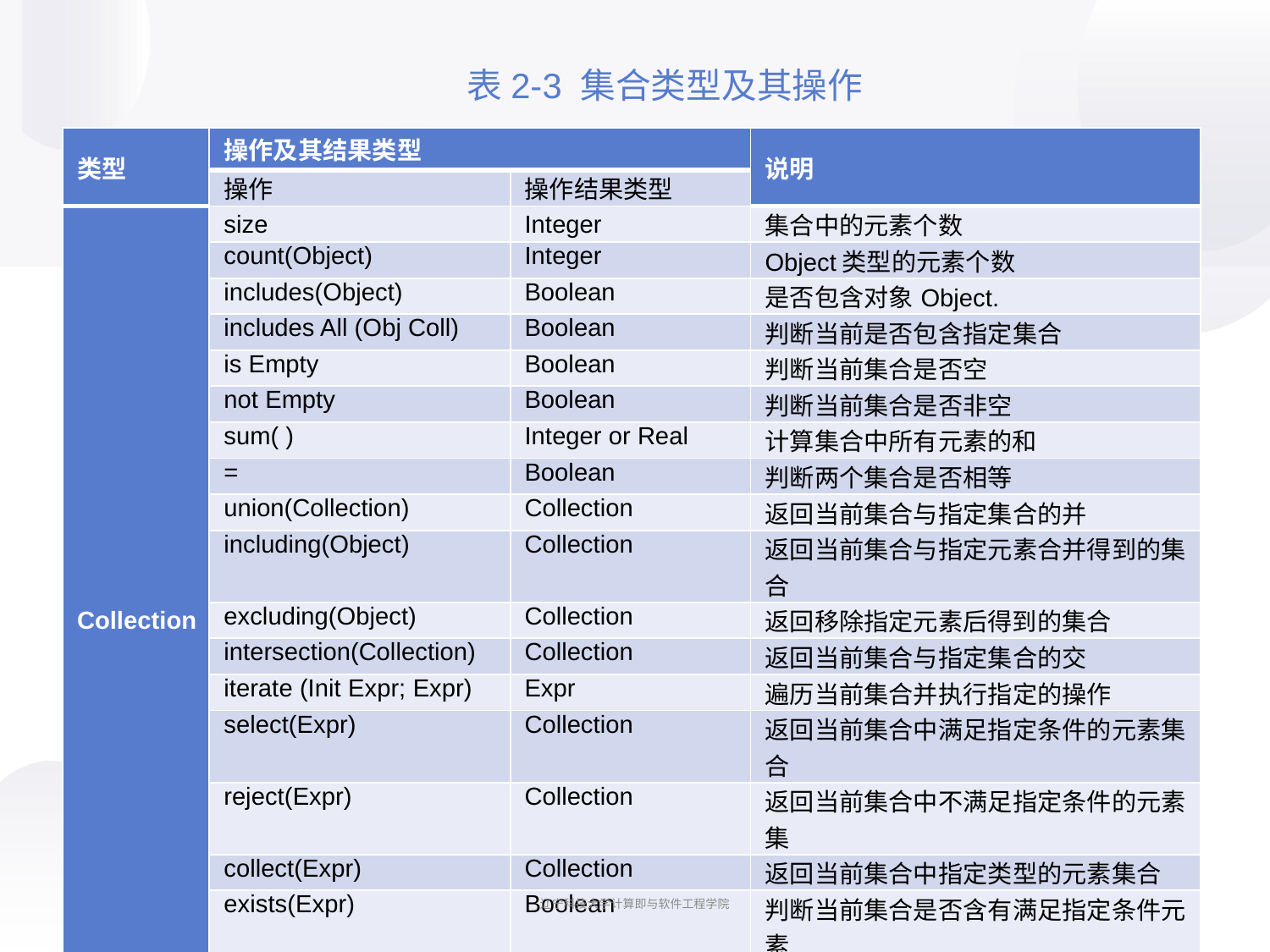

表2-3 集合类型及其操作
| 类型 | 操作及其结果类型 |  | 说明 |
| --- | --- | --- | --- |
|  | 操作 | 操作结果类型 |  |
| Collection | size | Integer | 集合中的元素个数 |
|  | count(Object) | Integer | Object类型的元素个数 |
|  | includes(Object) | Boolean | 是否包含对象Object. |
|  | includes All (Obj Coll) | Boolean | 判断当前是否包含指定集合 |
|  | is Empty | Boolean | 判断当前集合是否空 |
|  | not Empty | Boolean | 判断当前集合是否非空 |
|  | sum( ) | Integer or Real | 计算集合中所有元素的和 |
|  | = | Boolean | 判断两个集合是否相等 |
|  | union(Collection) | Collection | 返回当前集合与指定集合的并 |
|  | including(Object) | Collection | 返回当前集合与指定元素合并得到的集合 |
|  | excluding(Object) | Collection | 返回移除指定元素后得到的集合 |
|  | intersection(Collection) | Collection | 返回当前集合与指定集合的交 |
|  | iterate (Init Expr; Expr) | Expr | 遍历当前集合并执行指定的操作 |
|  | select(Expr) | Collection | 返回当前集合中满足指定条件的元素集合 |
|  | reject(Expr) | Collection | 返回当前集合中不满足指定条件的元素集 |
|  | collect(Expr) | Collection | 返回当前集合中指定类型的元素集合 |
|  | exists(Expr) | Boolean | 判断当前集合是否含有满足指定条件元素 |
|  | for All(Expr) | Boolean | 判断当前集合所有元素是否满足指定条件 |

辽宁科技大学计算即与软件工程学院
125